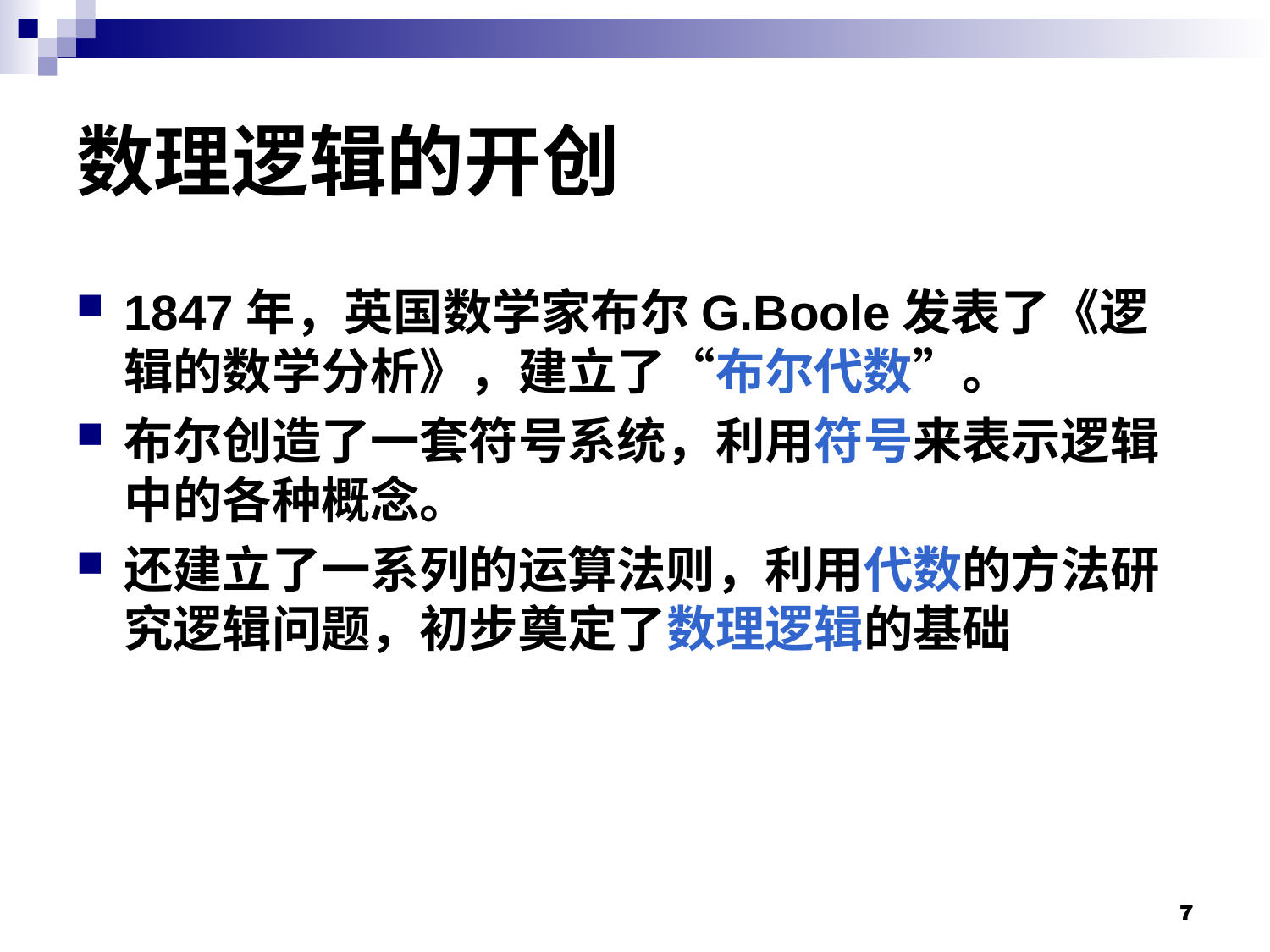

# 数理逻辑的开创
1847年，英国数学家布尔G.Boole发表了《逻辑的数学分析》，建立了“布尔代数”。
布尔创造了一套符号系统，利用符号来表示逻辑中的各种概念。
还建立了一系列的运算法则，利用代数的方法研究逻辑问题，初步奠定了数理逻辑的基础
7